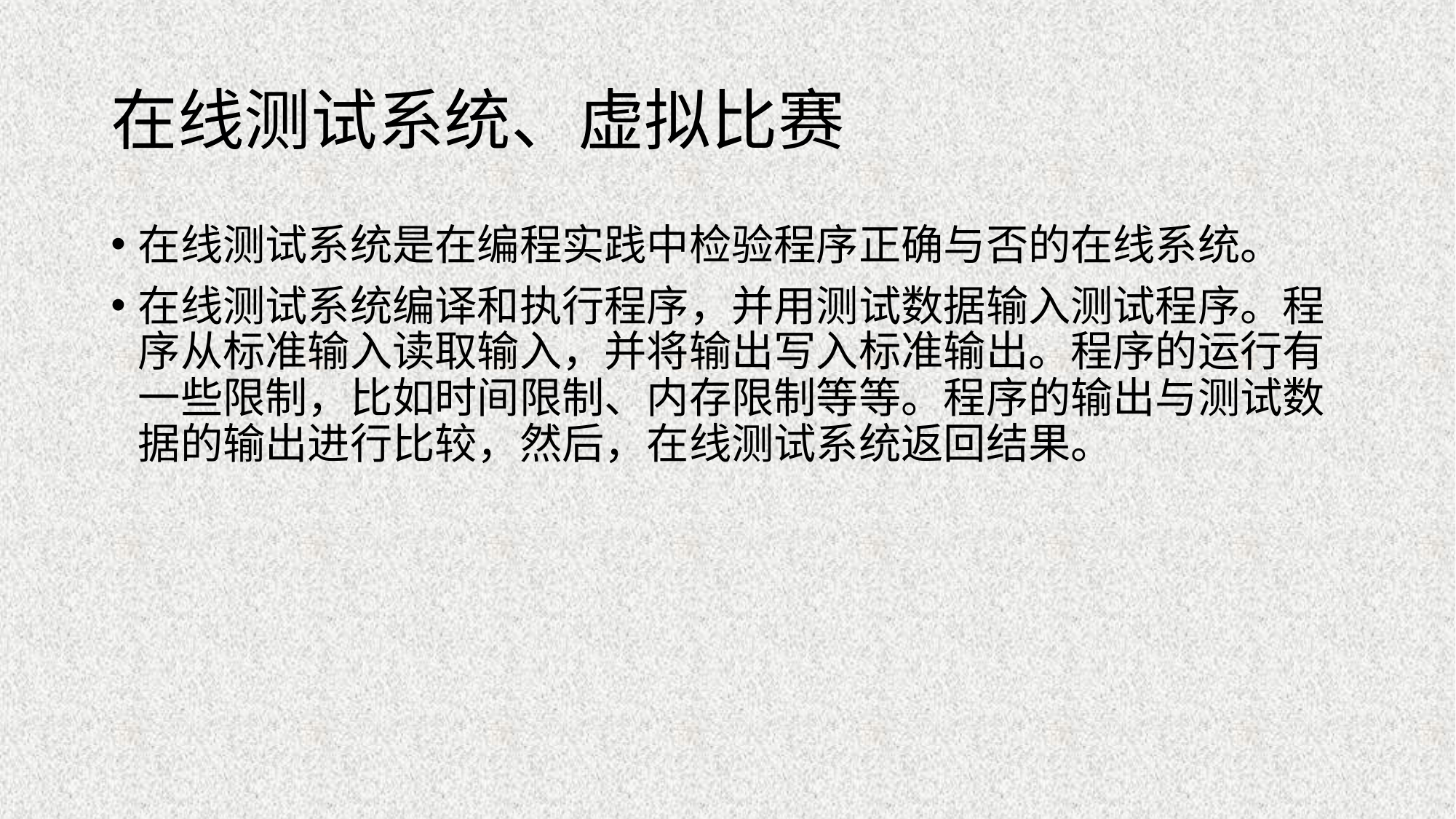

# 在线测试系统、虚拟比赛
在线测试系统是在编程实践中检验程序正确与否的在线系统。
在线测试系统编译和执行程序，并用测试数据输入测试程序。程序从标准输入读取输入，并将输出写入标准输出。程序的运行有一些限制，比如时间限制、内存限制等等。程序的输出与测试数据的输出进行比较，然后，在线测试系统返回结果。